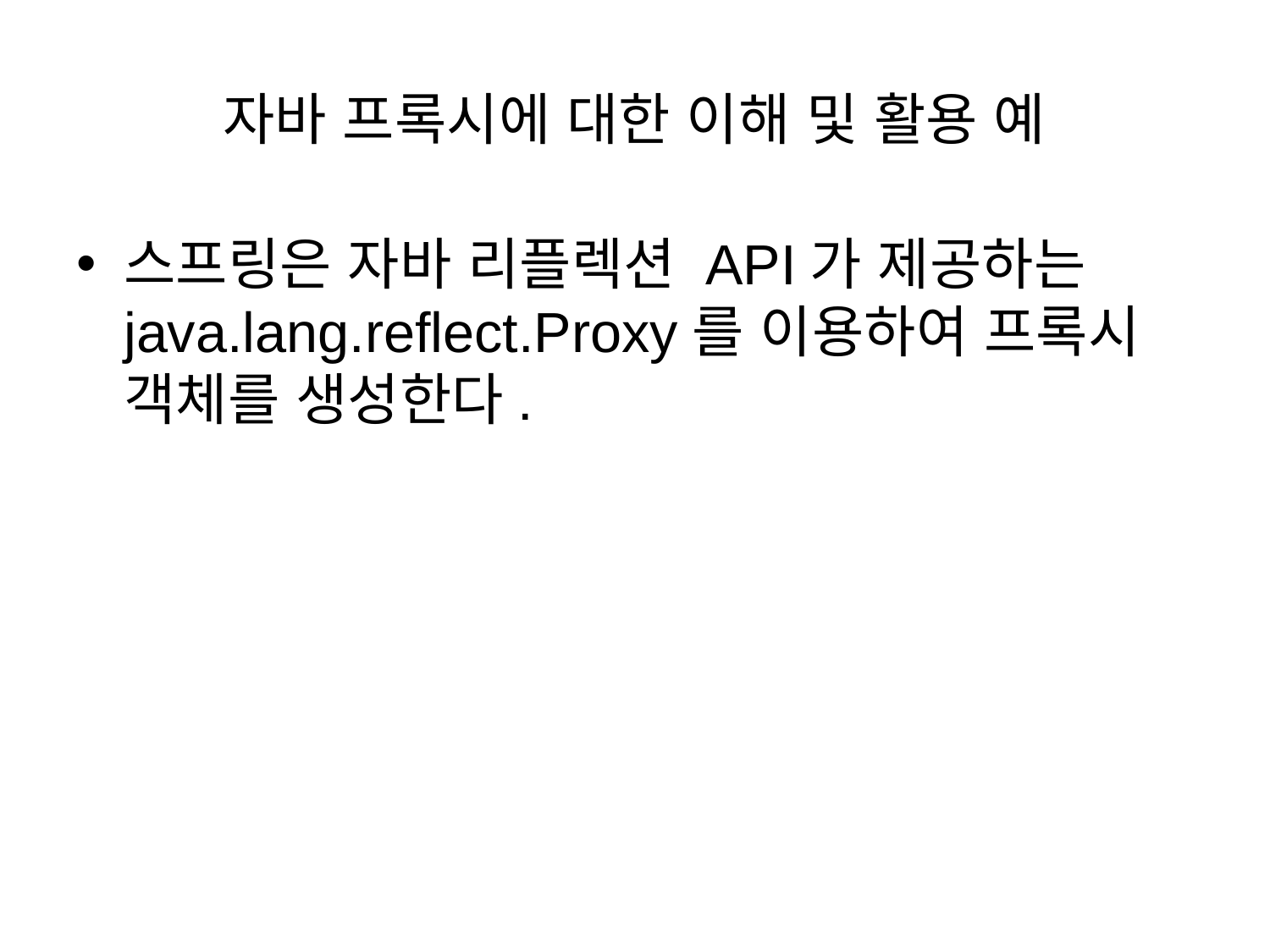

# 자바 프록시에 대한 이해 및 활용 예
스프링은 자바 리플렉션 API가 제공하는 java.lang.reflect.Proxy를 이용하여 프록시 객체를 생성한다.